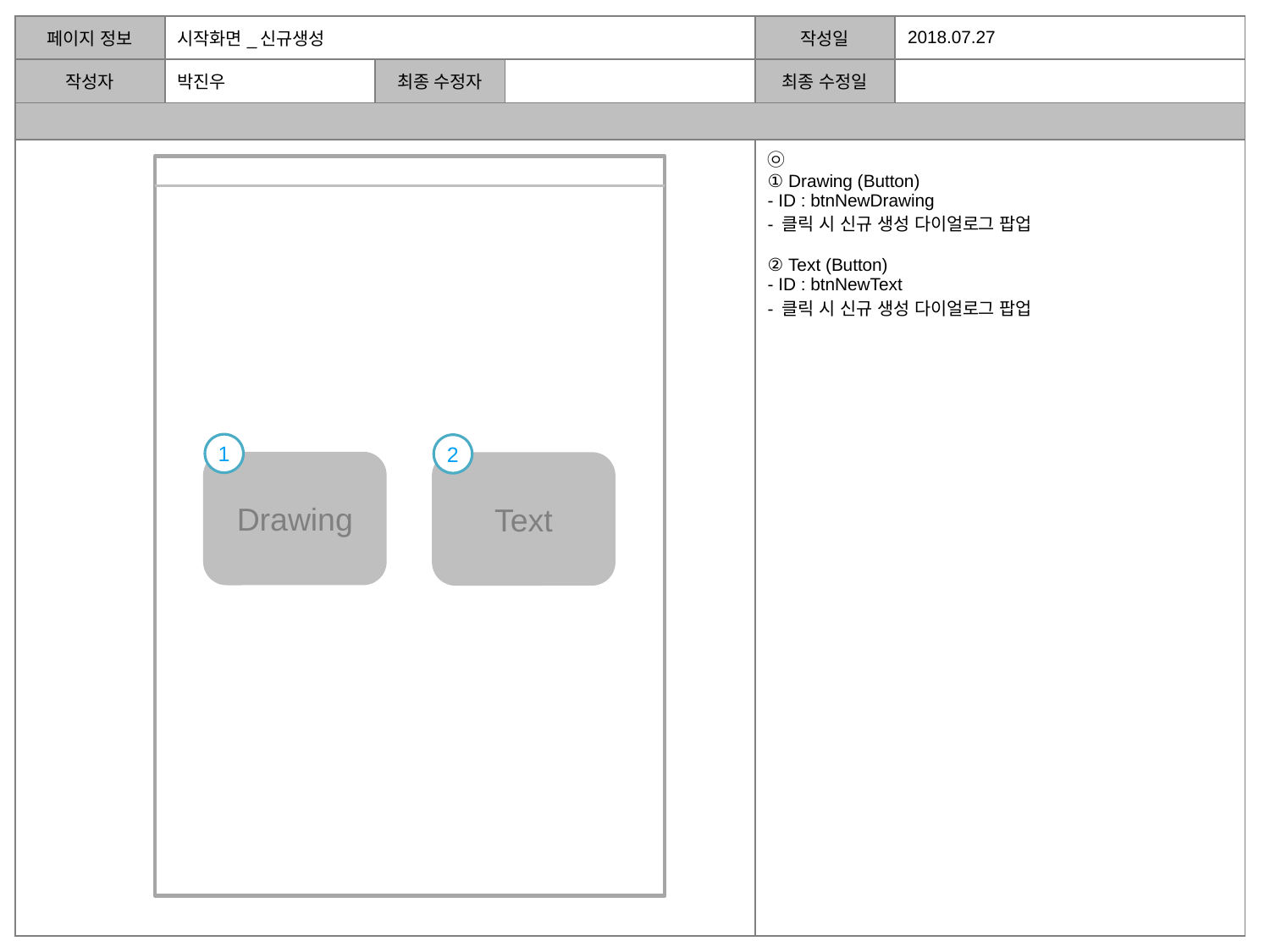

| 페이지 정보 | 시작화면\_신규생성 |  |  | 작성일 | 2018.07.27 |
| --- | --- | --- | --- | --- | --- |
| 작성자 | 박진우 | 최종 수정자 |  | 최종 수정일 |  |
|  |  |  |  |  |  |
|  |  |  |  | ㉧ ① Drawing (Button) - ID : btnNewDrawing - 클릭 시 신규 생성 다이얼로그 팝업 ② Text (Button) - ID : btnNewText - 클릭 시 신규 생성 다이얼로그 팝업 |  |

1
2
Drawing
Text